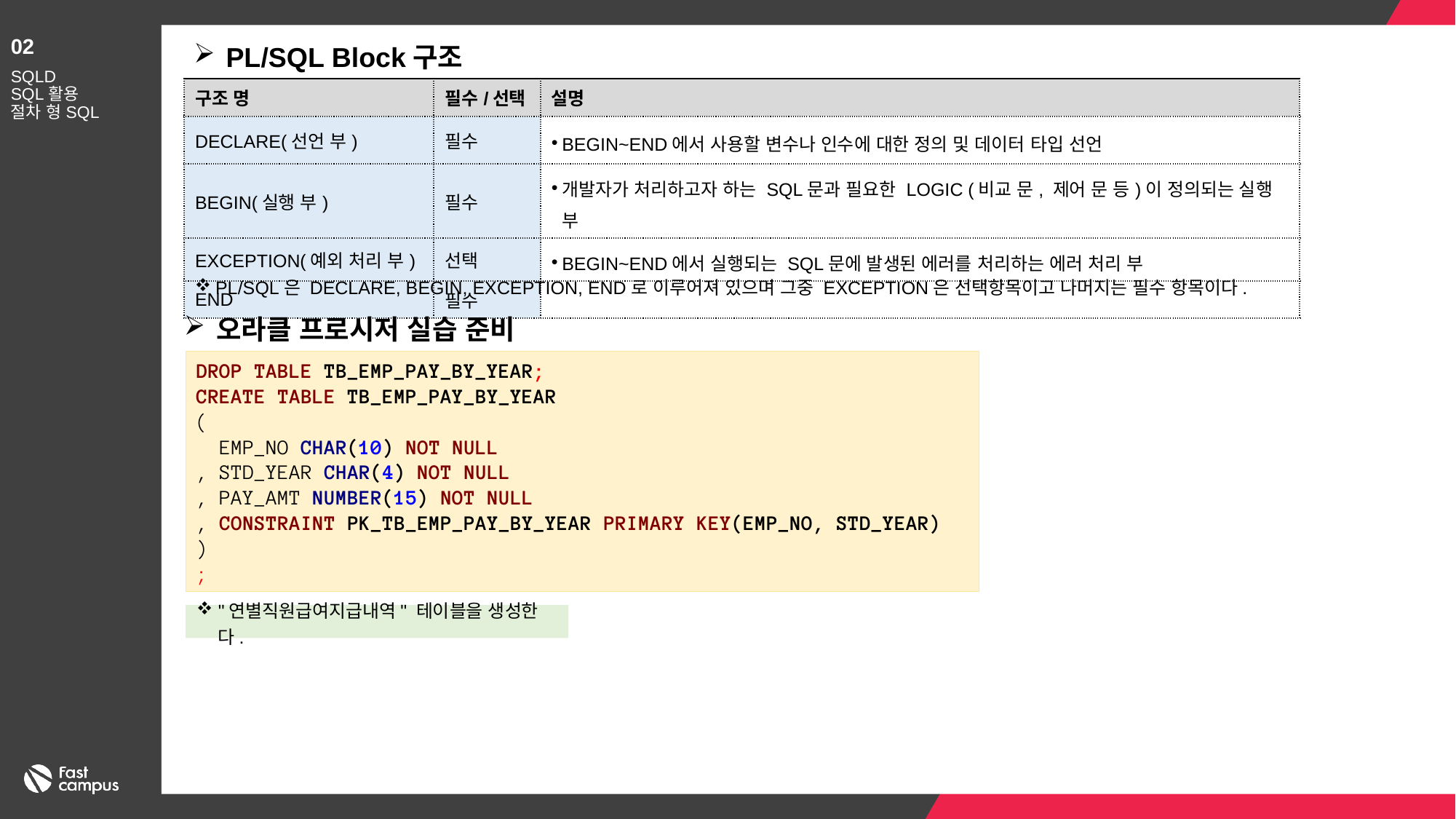

02
PL/SQL Block구조
SQLD
SQL활용
절차 형SQL
| 구조 명 | 필수/선택 | 설명 |
| --- | --- | --- |
| DECLARE(선언 부) | 필수 | BEGIN~END에서 사용할 변수나 인수에 대한 정의 및 데이터 타입 선언 |
| BEGIN(실행 부) | 필수 | 개발자가 처리하고자 하는 SQL문과 필요한 LOGIC (비교 문, 제어 문 등)이 정의되는 실행 부 |
| EXCEPTION(예외 처리 부) | 선택 | BEGIN~END에서 실행되는 SQL문에 발생된 에러를 처리하는 에러 처리 부 |
| END | 필수 |  |
PL/SQL은 DECLARE, BEGIN, EXCEPTION, END로 이루어져 있으며 그중 EXCEPTION은 선택항목이고 나머지는 필수 항목이다.
오라클 프로시저 실습 준비
DROP TABLE TB_EMP_PAY_BY_YEAR;
CREATE TABLE TB_EMP_PAY_BY_YEAR
(
  EMP_NO CHAR(10) NOT NULL
, STD_YEAR CHAR(4) NOT NULL
, PAY_AMT NUMBER(15) NOT NULL
, CONSTRAINT PK_TB_EMP_PAY_BY_YEAR PRIMARY KEY(EMP_NO, STD_YEAR)
)
;
"연별직원급여지급내역" 테이블을 생성한다.